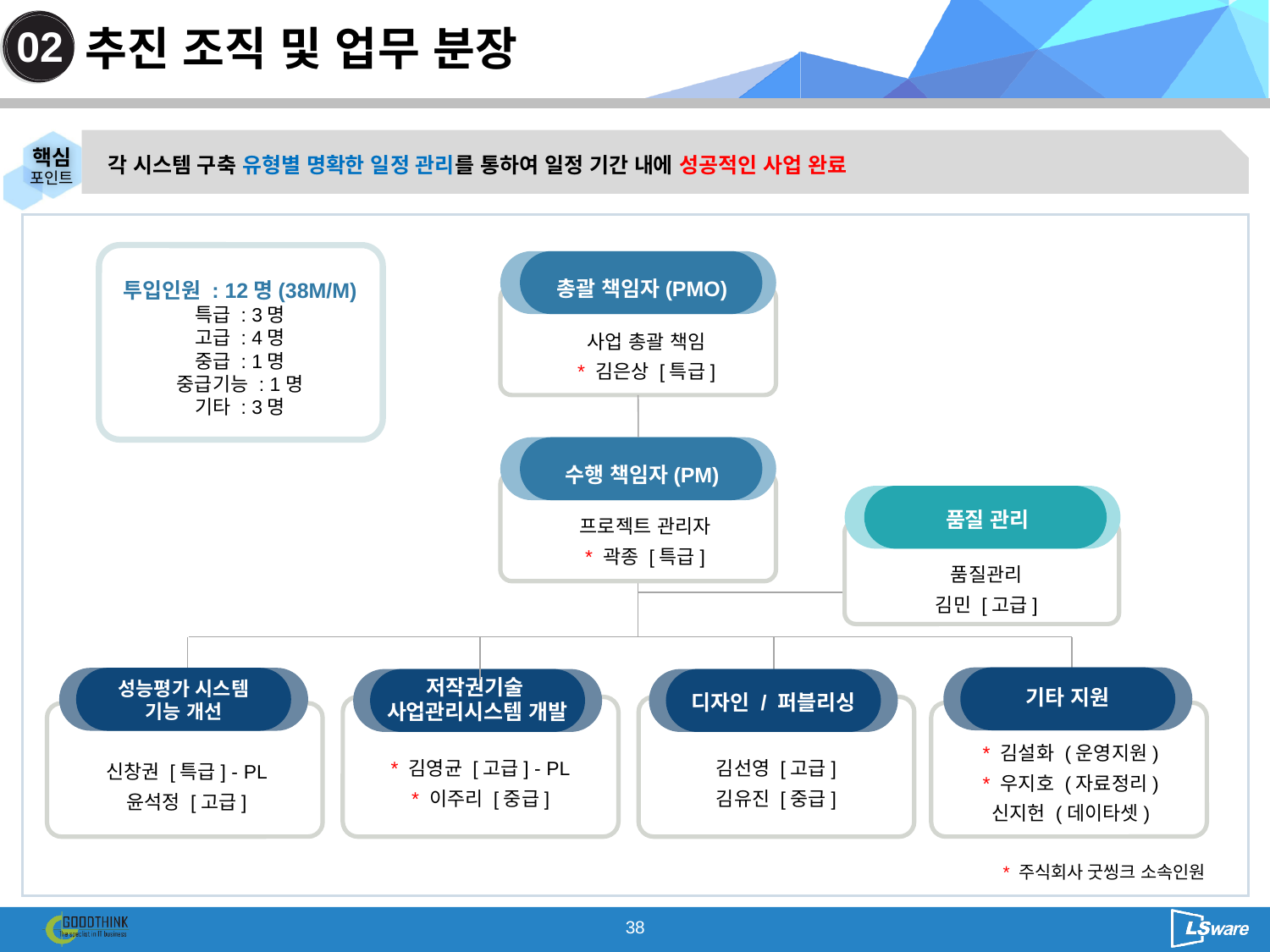

# 추진 조직 및 업무 분장
02
각 시스템 구축 유형별 명확한 일정 관리를 통하여 일정 기간 내에 성공적인 사업 완료

총괄 책임자(PMO)

사업 총괄 책임
* 김은상 [특급]
투입인원 : 12명(38M/M)
특급 : 3명
고급 : 4명
중급 : 1명
중급기능 : 1명
기타 : 3명

수행 책임자(PM)

프로젝트 관리자
* 곽종 [특급]

품질 관리

품질관리
김민 [고급]
저작권기술
사업관리시스템 개발

* 김영균 [고급] - PL
* 이주리 [중급]

기타 지원

* 김설화 (운영지원)
* 우지호 (자료정리)
신지헌 (데이타셋)

성능평가 시스템
기능 개선

신창권 [특급] - PL
윤석정 [고급]

디자인 / 퍼블리싱

김선영 [고급]
김유진 [중급]
* 주식회사 굿씽크 소속인원